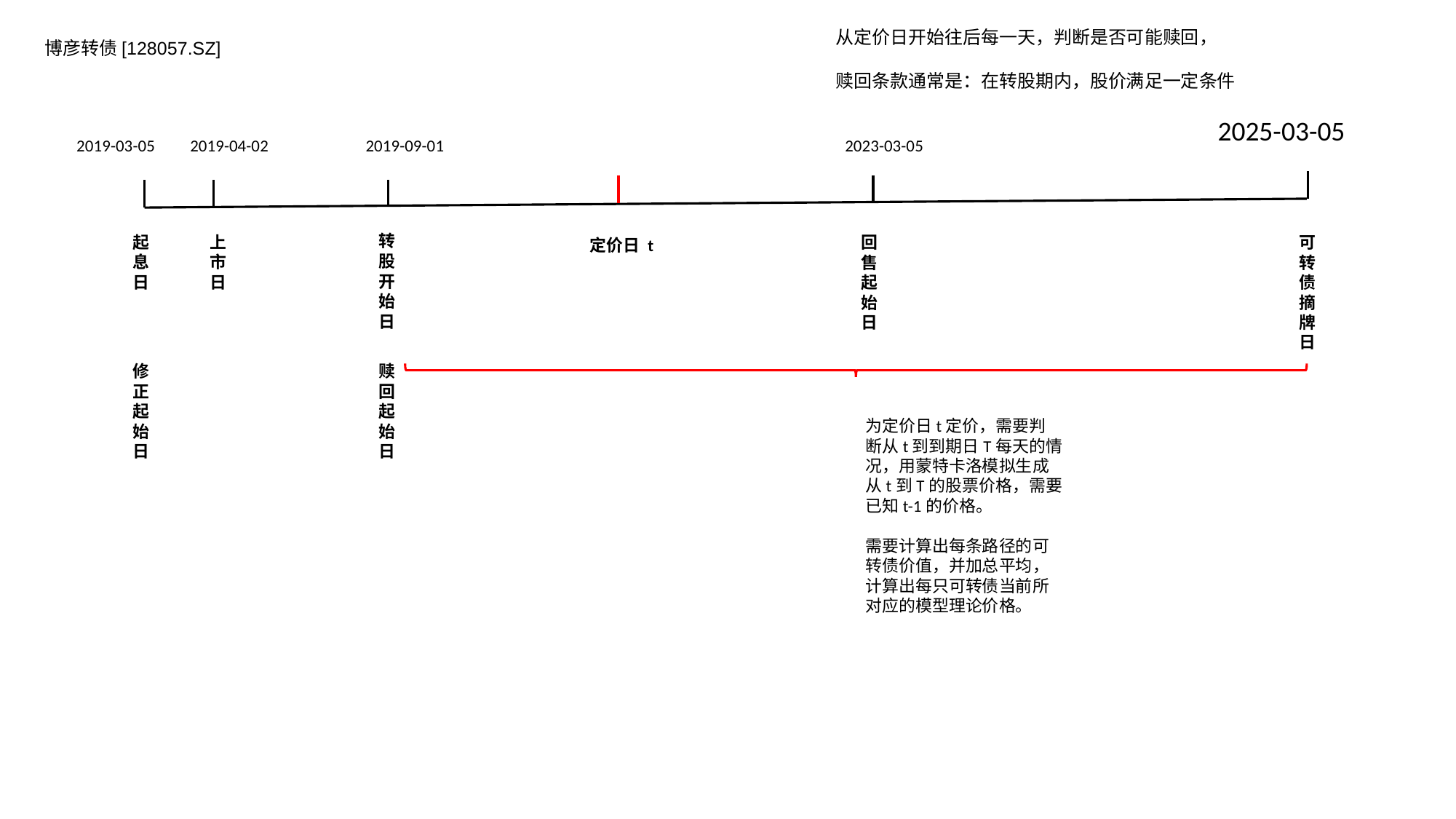

从定价日开始往后每一天，判断是否可能赎回，

赎回条款通常是：在转股期内，股价满足一定条件
博彦转债[128057.SZ]
2025-03-05
2019-03-05
2019-04-02
2019-09-01
2023-03-05
转股开始日
起息日
上市日
回售起始日
可转债摘牌日
定价日 t
修正起始日
赎回起始日
为定价日t定价，需要判断从t到到期日T每天的情况，用蒙特卡洛模拟生成从t到T的股票价格，需要已知t-1的价格。

需要计算出每条路径的可转债价值，并加总平均，计算出每只可转债当前所对应的模型理论价格。